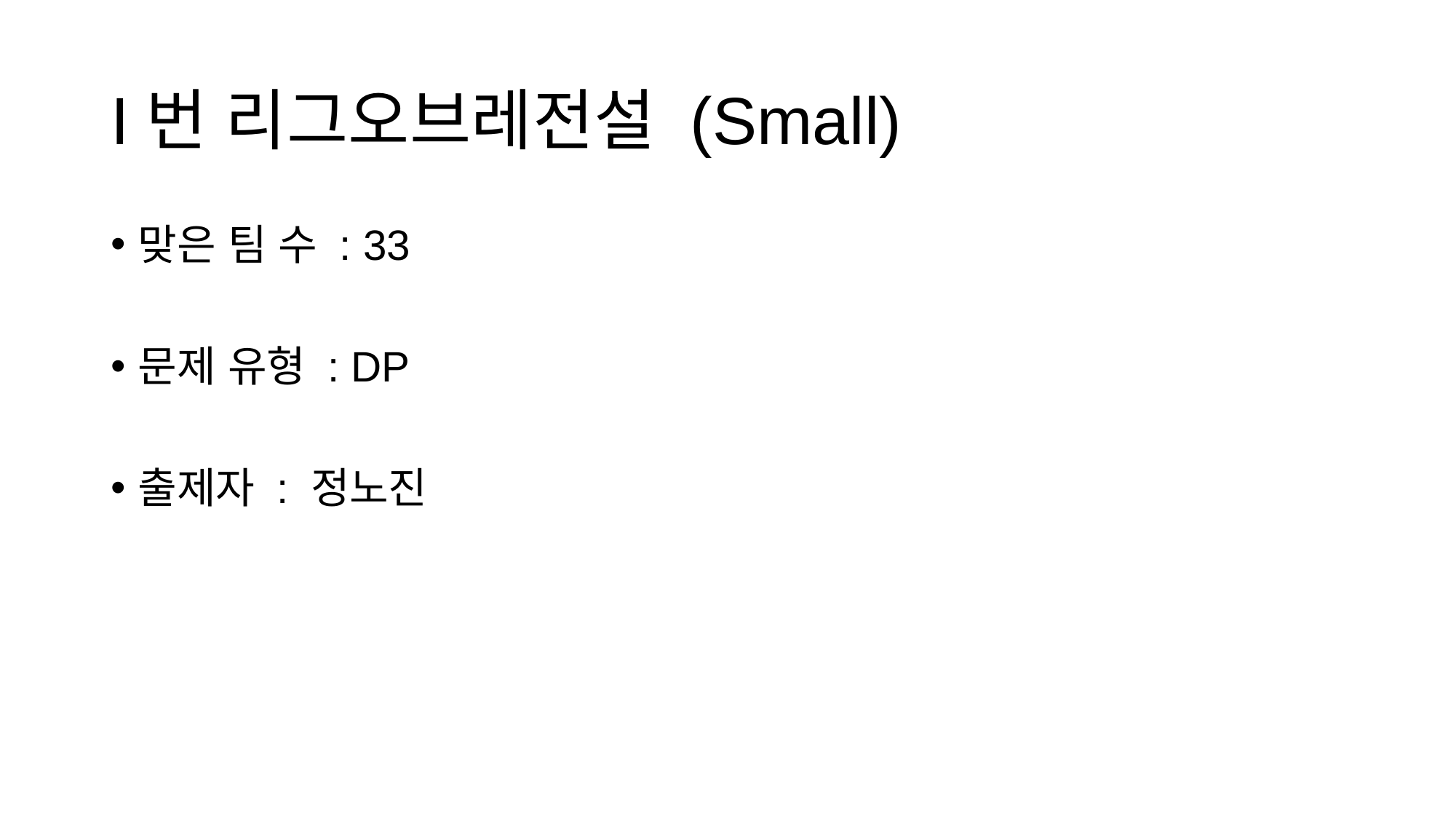

# I번 리그오브레전설 (Small)
맞은 팀 수 : 33

문제 유형 : DP

출제자 : 정노진